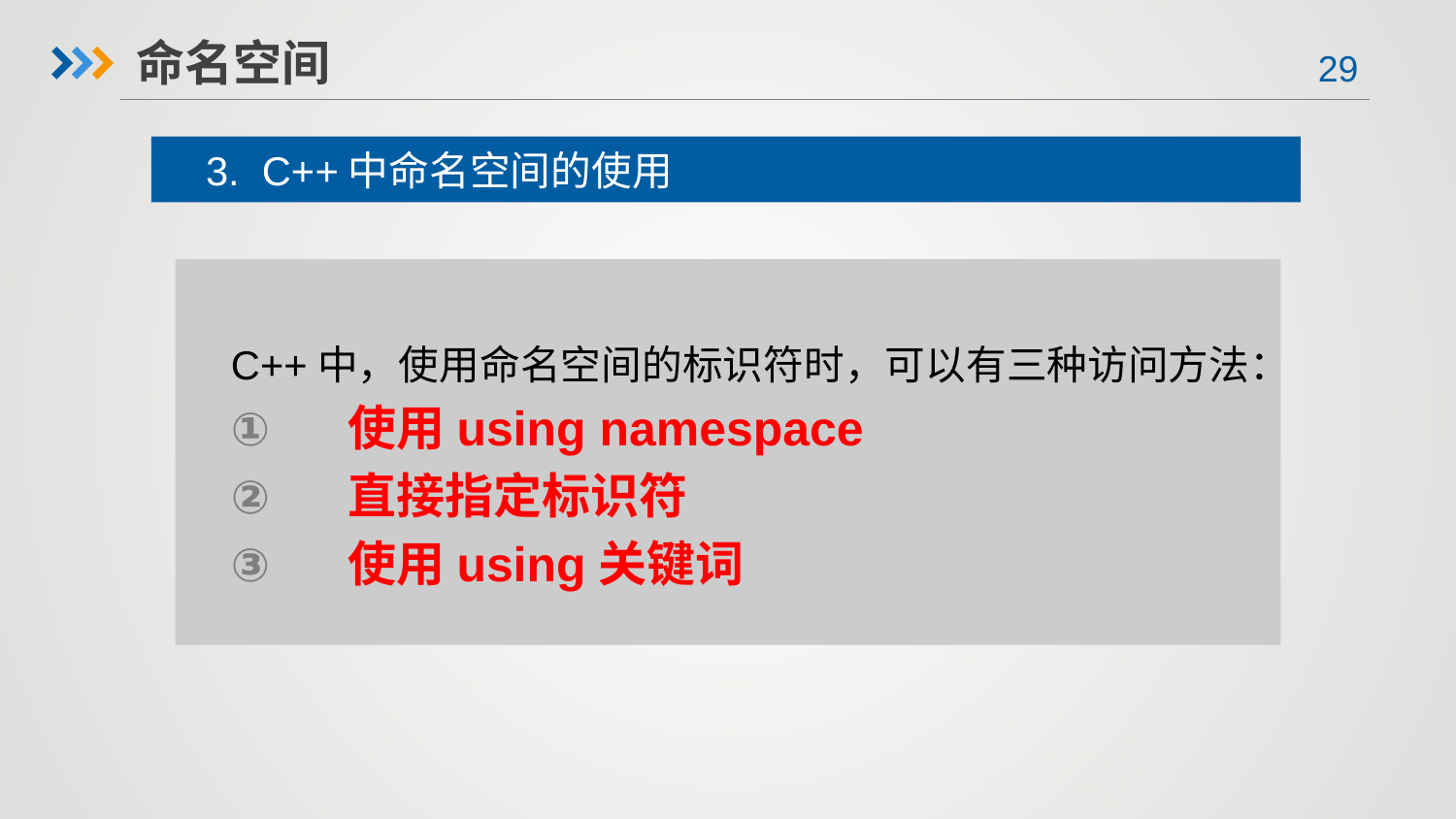

命名空间

3.  C++中命名空间的使用

C++中，使用命名空间的标识符时，可以有三种访问方法：
   使用using namespace
   直接指定标识符
   使用using关键词